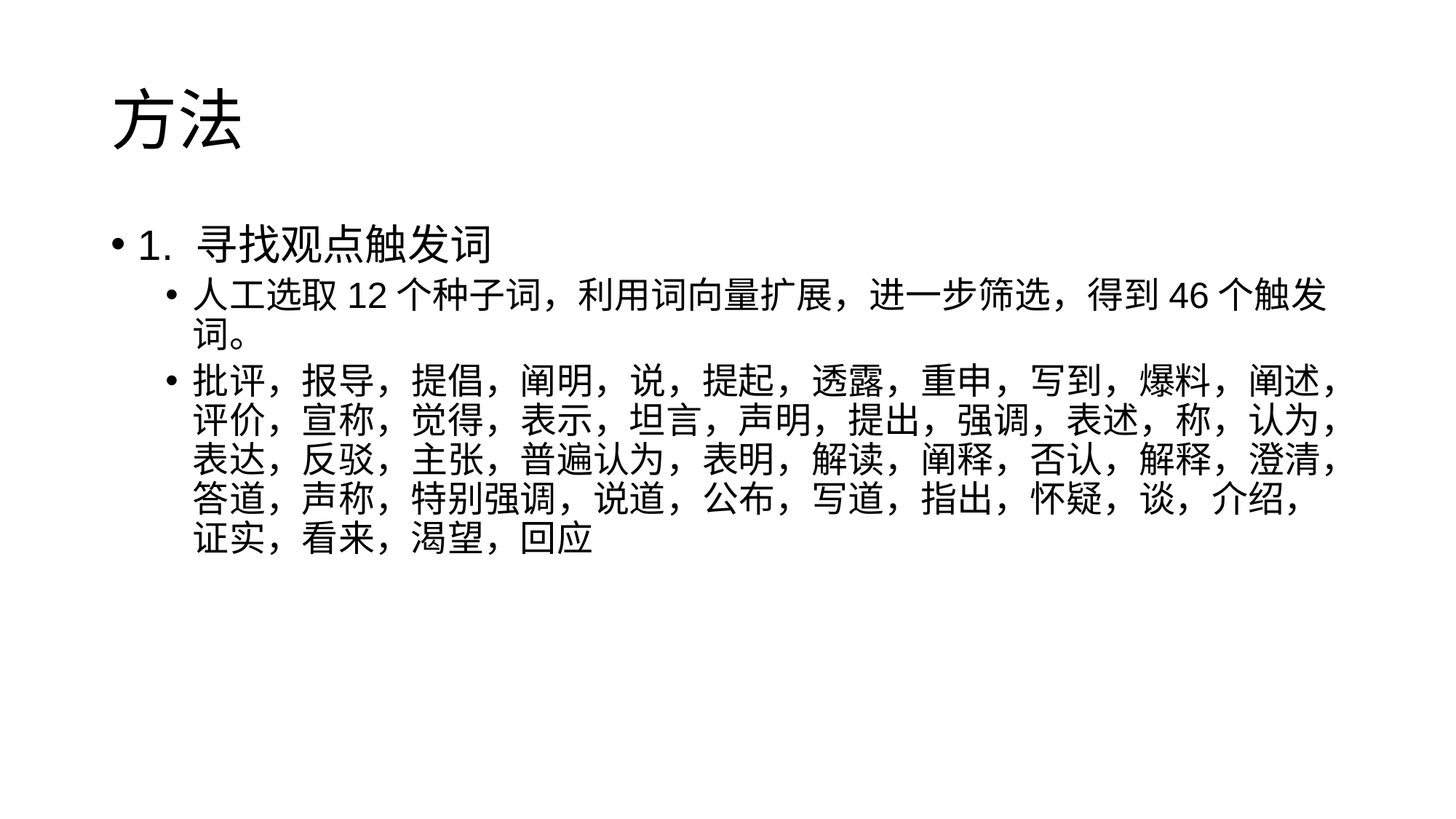

# 方法
1. 寻找观点触发词
人工选取12个种子词，利用词向量扩展，进一步筛选，得到46个触发词。
批评，报导，提倡，阐明，说，提起，透露，重申，写到，爆料，阐述，评价，宣称，觉得，表示，坦言，声明，提出，强调，表述，称，认为，表达，反驳，主张，普遍认为，表明，解读，阐释，否认，解释，澄清，答道，声称，特别强调，说道，公布，写道，指出，怀疑，谈，介绍，证实，看来，渴望，回应